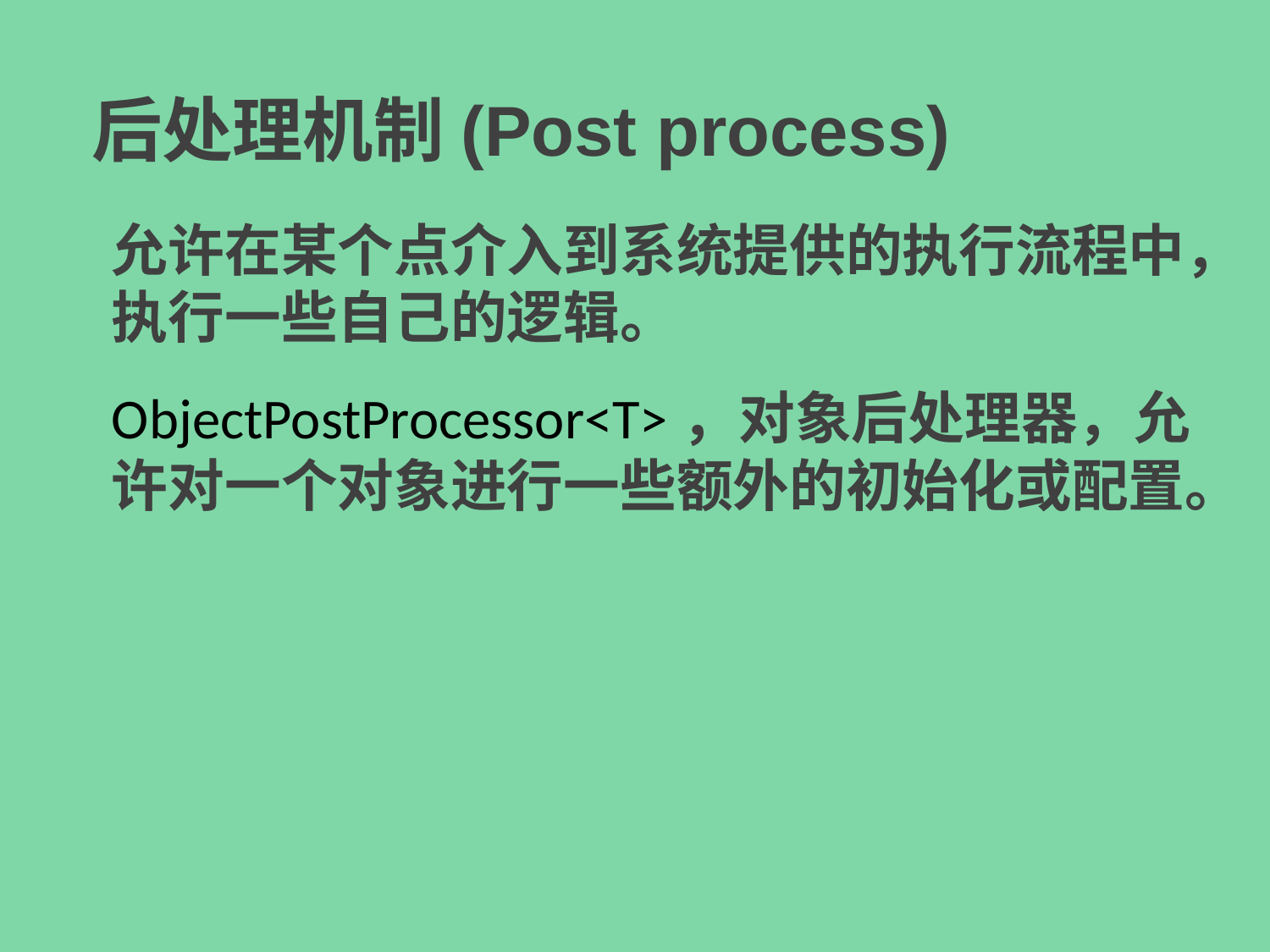

后处理机制(Post process)
允许在某个点介入到系统提供的执行流程中，执行一些自己的逻辑。
ObjectPostProcessor<T>，对象后处理器，允许对一个对象进行一些额外的初始化或配置。